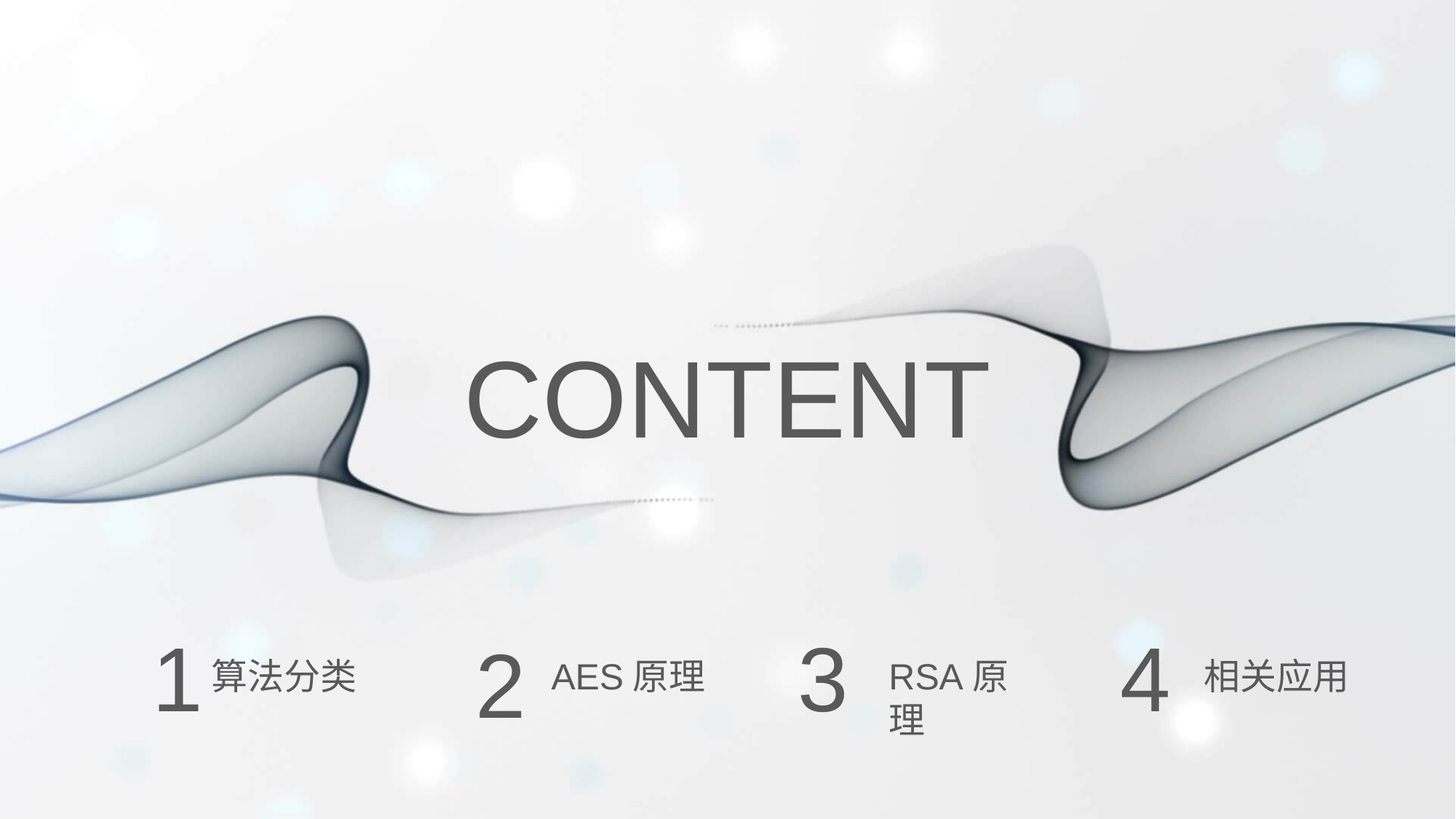

CONTENT
1
3
4
2
算法分类
AES原理
RSA原理
相关应用